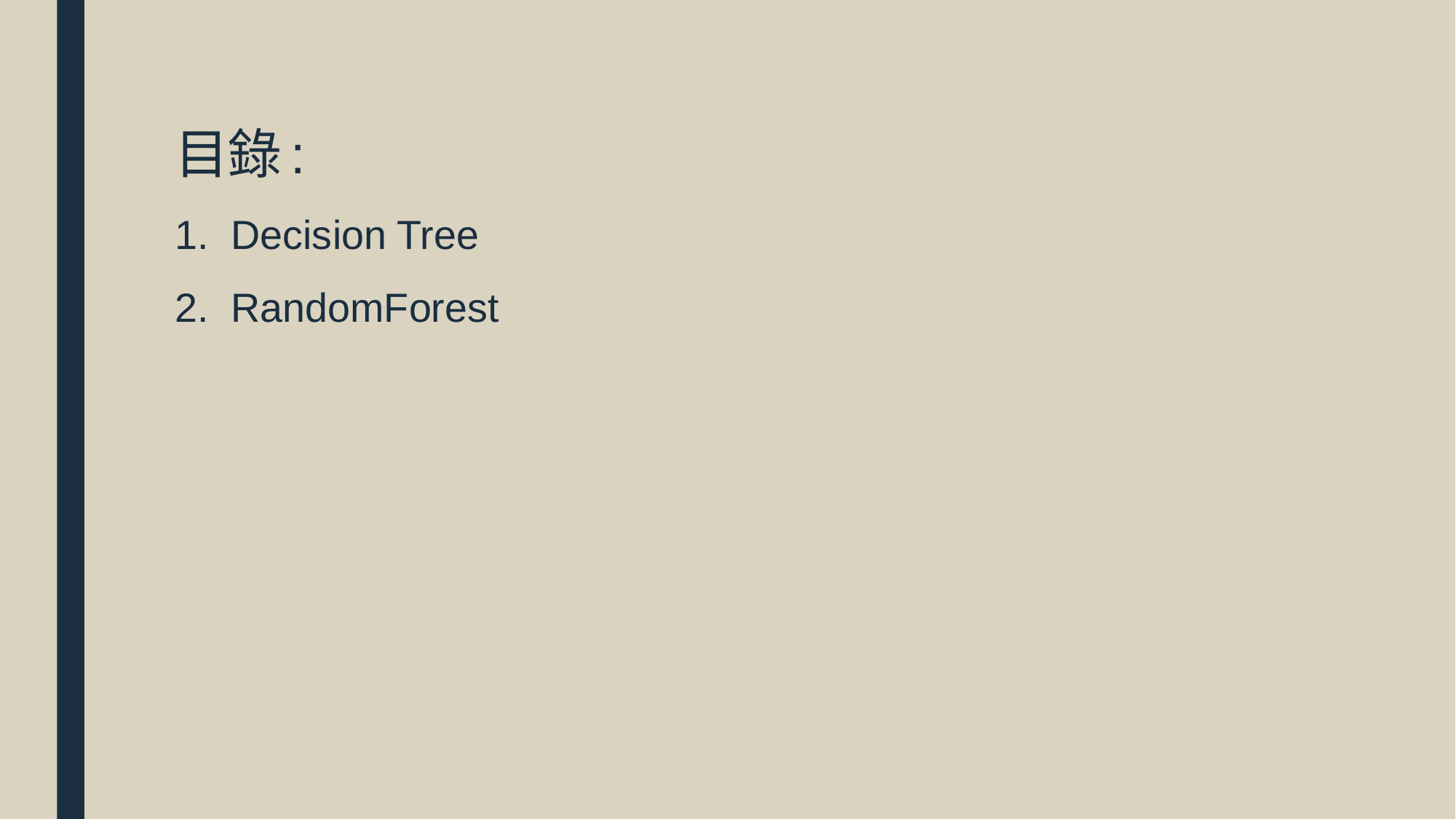

# 目錄: 1.  Decision Tree 2.  RandomForest